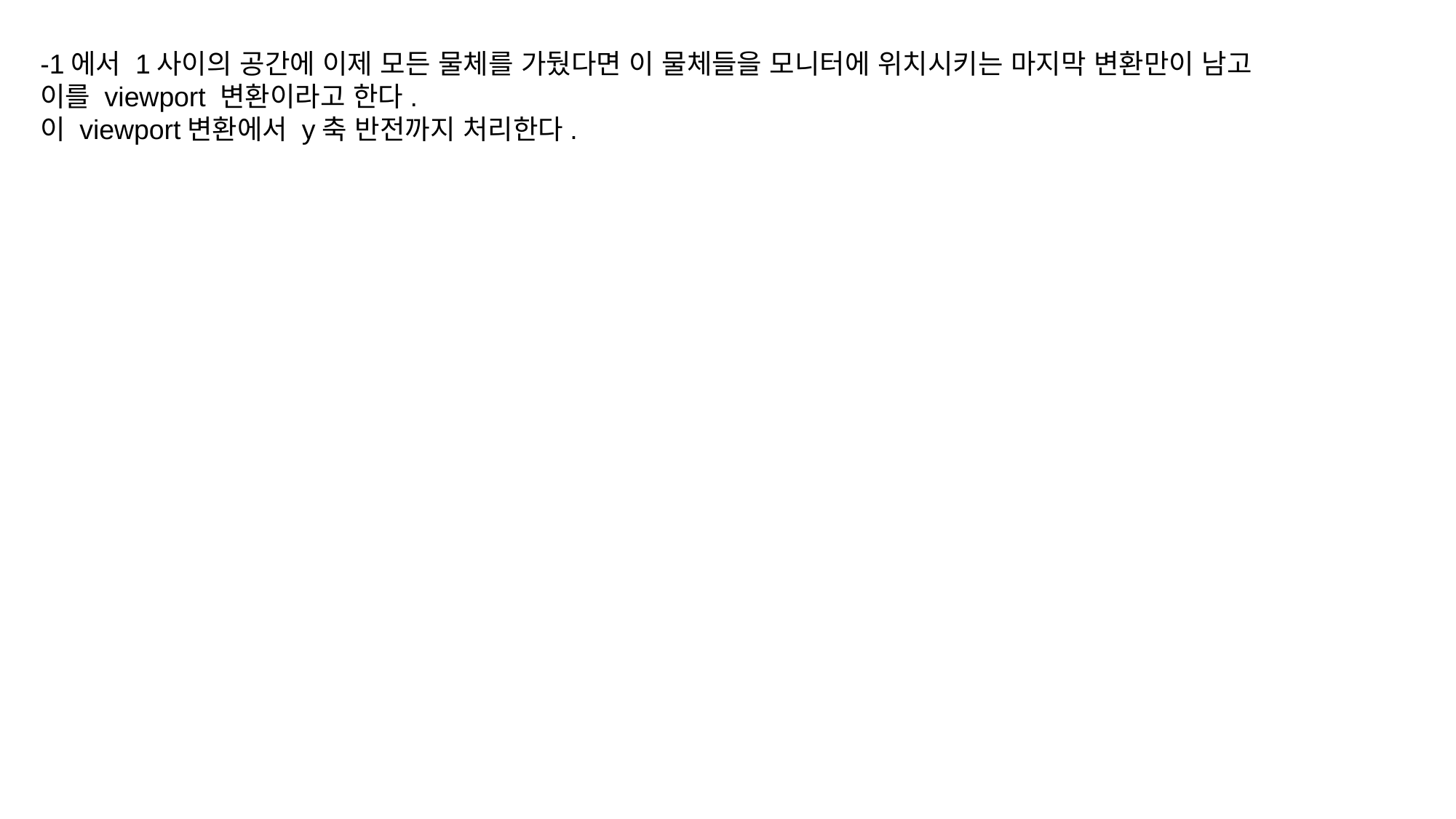

-1에서 1사이의 공간에 이제 모든 물체를 가뒀다면 이 물체들을 모니터에 위치시키는 마지막 변환만이 남고
이를 viewport 변환이라고 한다.
이 viewport변환에서 y축 반전까지 처리한다.